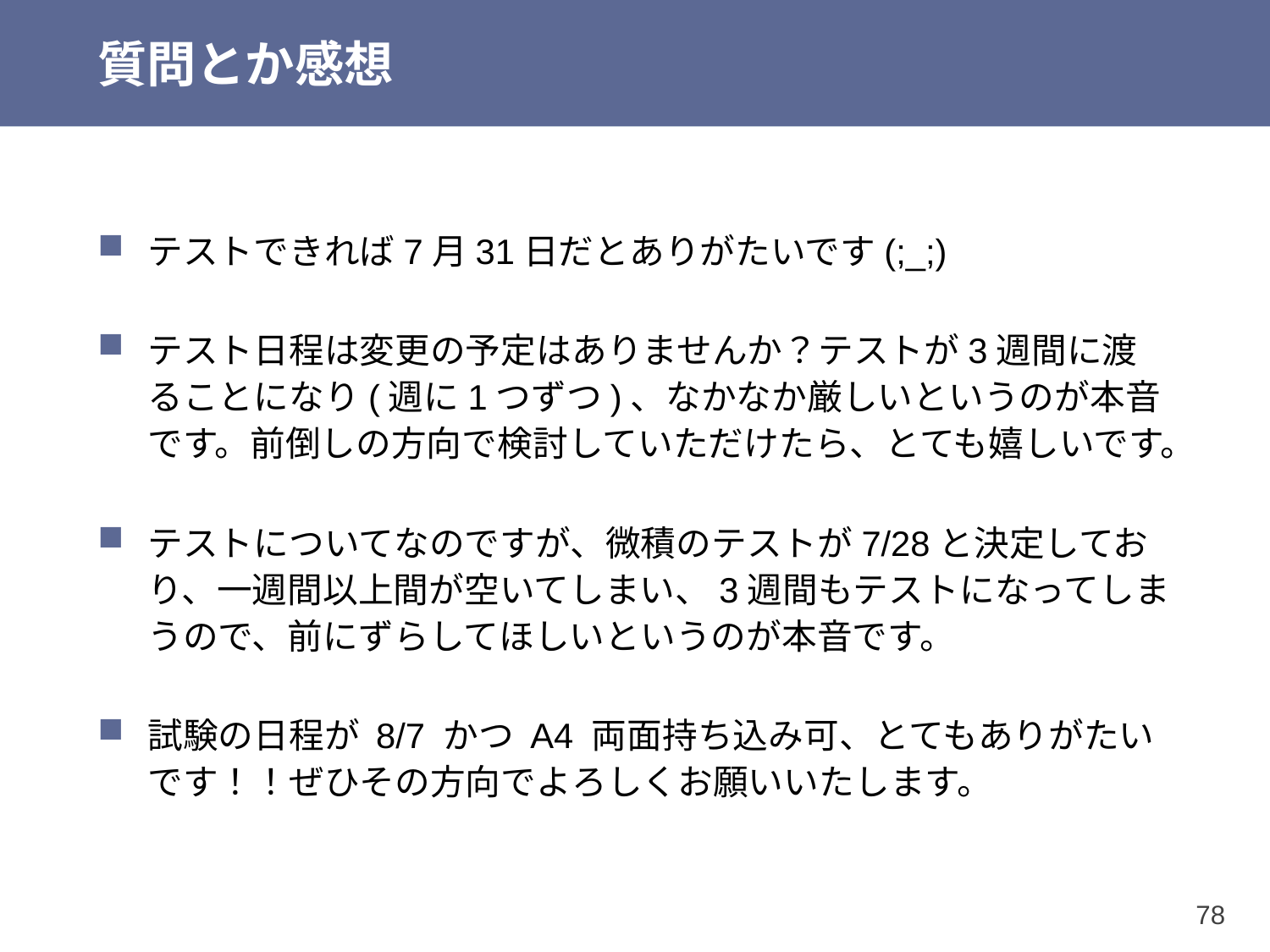

# 質問とか感想
テストできれば7月31日だとありがたいです(;_;)
テスト日程は変更の予定はありませんか？テストが3週間に渡ることになり(週に1つずつ)、なかなか厳しいというのが本音です。前倒しの方向で検討していただけたら、とても嬉しいです。
テストについてなのですが、微積のテストが7/28と決定しており、一週間以上間が空いてしまい、3週間もテストになってしまうので、前にずらしてほしいというのが本音です。
試験の日程が 8/7 かつ A4 両面持ち込み可、とてもありがたいです！！ぜひその方向でよろしくお願いいたします。